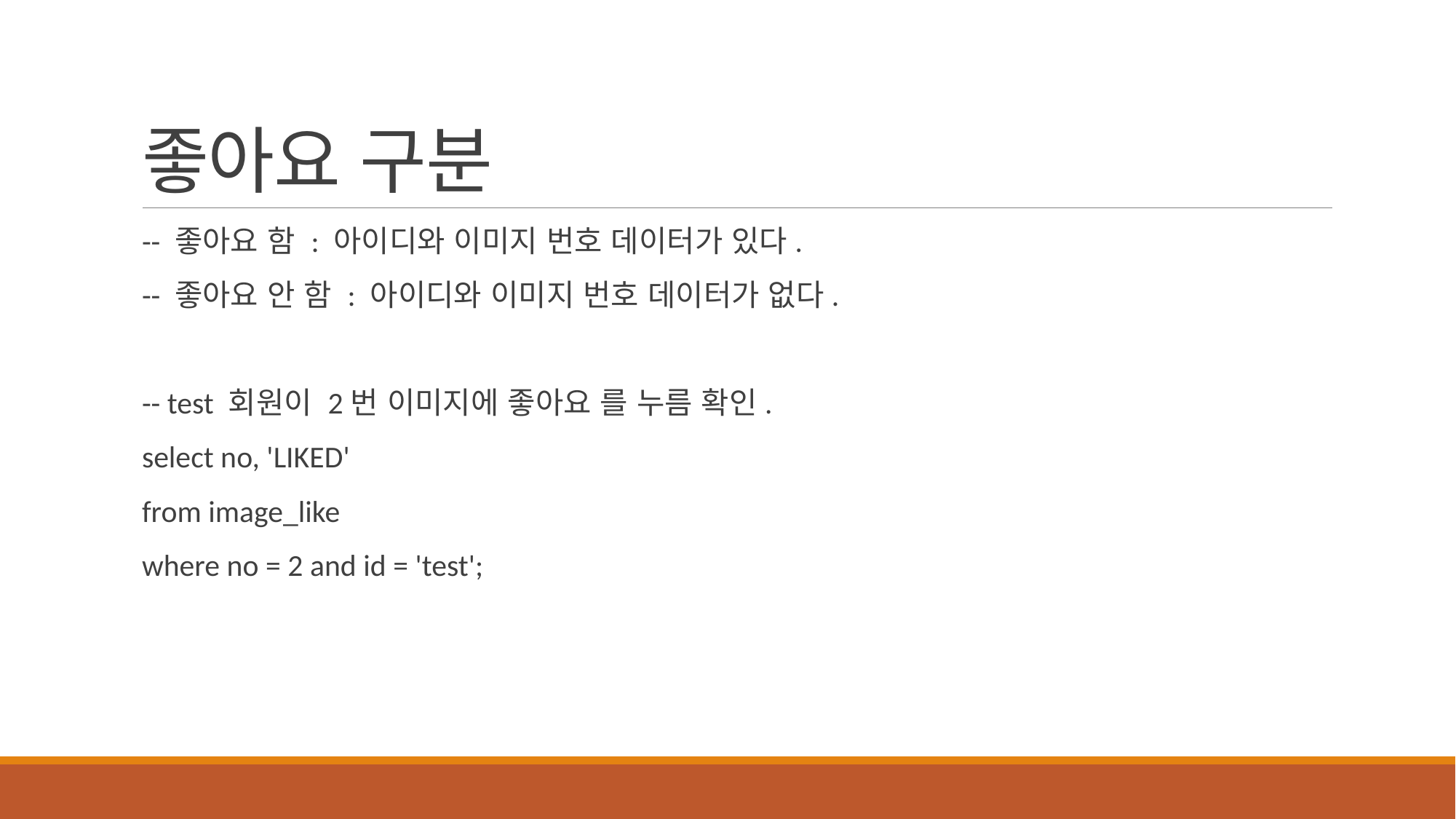

# 좋아요 구분
-- 좋아요 함 : 아이디와 이미지 번호 데이터가 있다.
-- 좋아요 안 함 : 아이디와 이미지 번호 데이터가 없다.

-- test 회원이 2번 이미지에 좋아요 를 누름 확인.
select no, 'LIKED'
from image_like
where no = 2 and id = 'test';